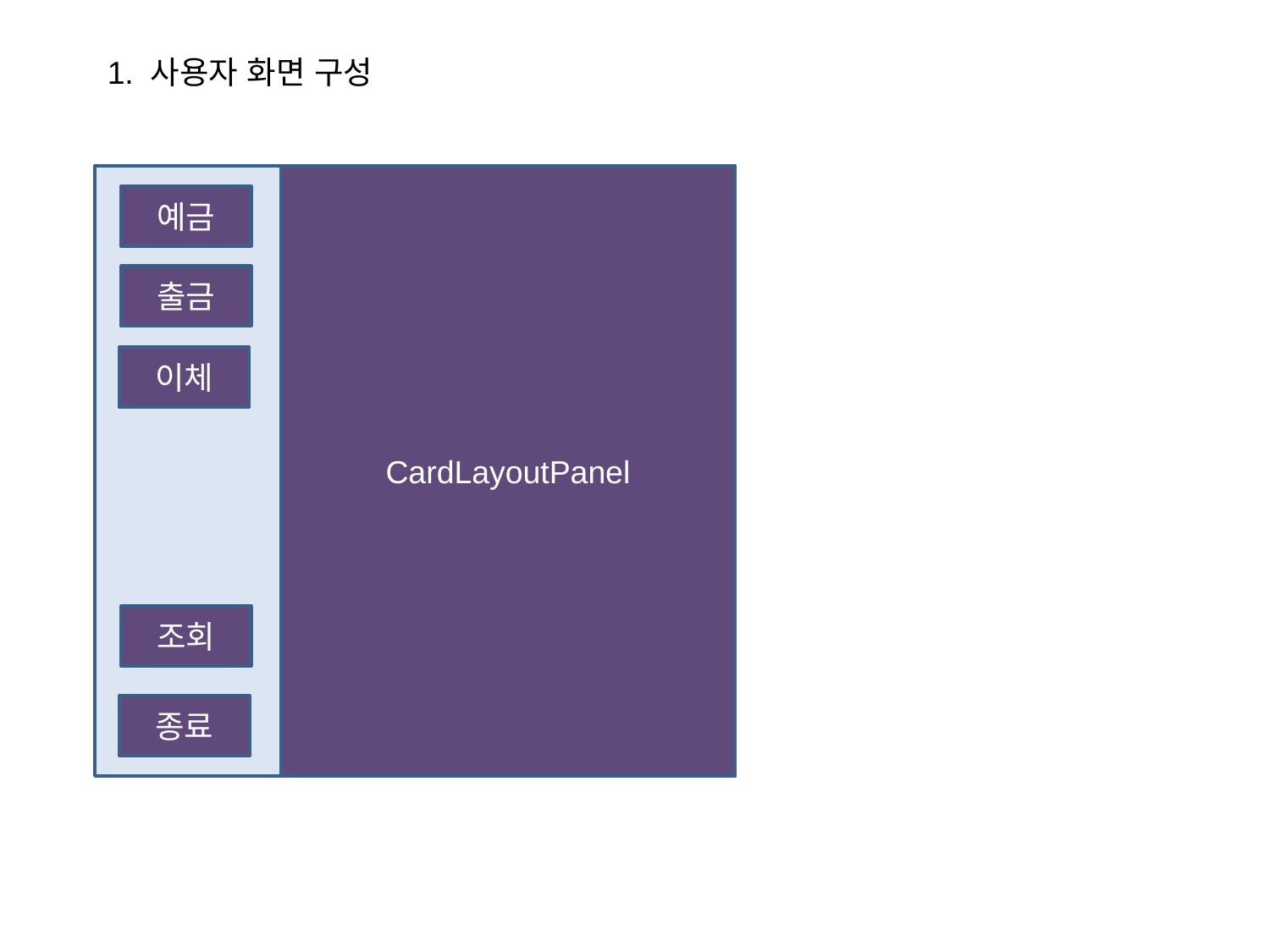

1. 사용자 화면 구성

CardLayoutPanel
예금
출금
이체
조회
종료